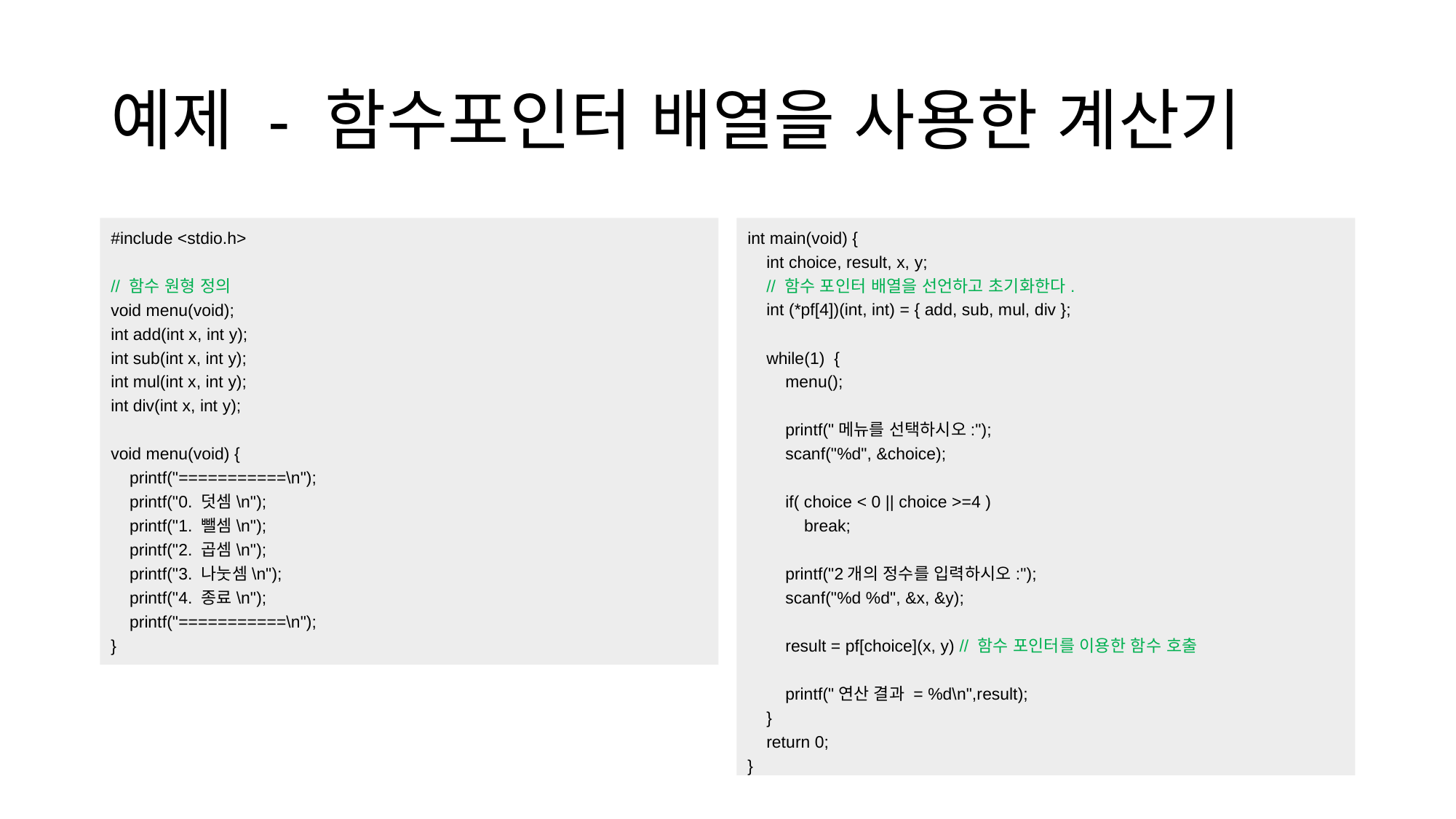

예제 - 함수포인터 배열을 사용한 계산기
#include <stdio.h>

// 함수 원형 정의
void menu(void);
int add(int x, int y);
int sub(int x, int y);
int mul(int x, int y);
int div(int x, int y);

void menu(void) {
    printf("===========\n");
    printf("0. 덧셈\n");
    printf("1. 뺄셈\n");
    printf("2. 곱셈\n");
    printf("3. 나눗셈\n");
    printf("4. 종료\n");
    printf("===========\n");
}
int main(void) {
    int choice, result, x, y;
    // 함수 포인터 배열을 선언하고 초기화한다.
    int (*pf[4])(int, int) = { add, sub, mul, div };

    while(1)  {
        menu();

        printf("메뉴를 선택하시오:");
        scanf("%d", &choice);

        if( choice < 0 || choice >=4 )
            break;

        printf("2개의 정수를 입력하시오:");
        scanf("%d %d", &x, &y);

        result = pf[choice](x, y) // 함수 포인터를 이용한 함수 호출

        printf("연산 결과 = %d\n",result);
    }
    return 0;
}